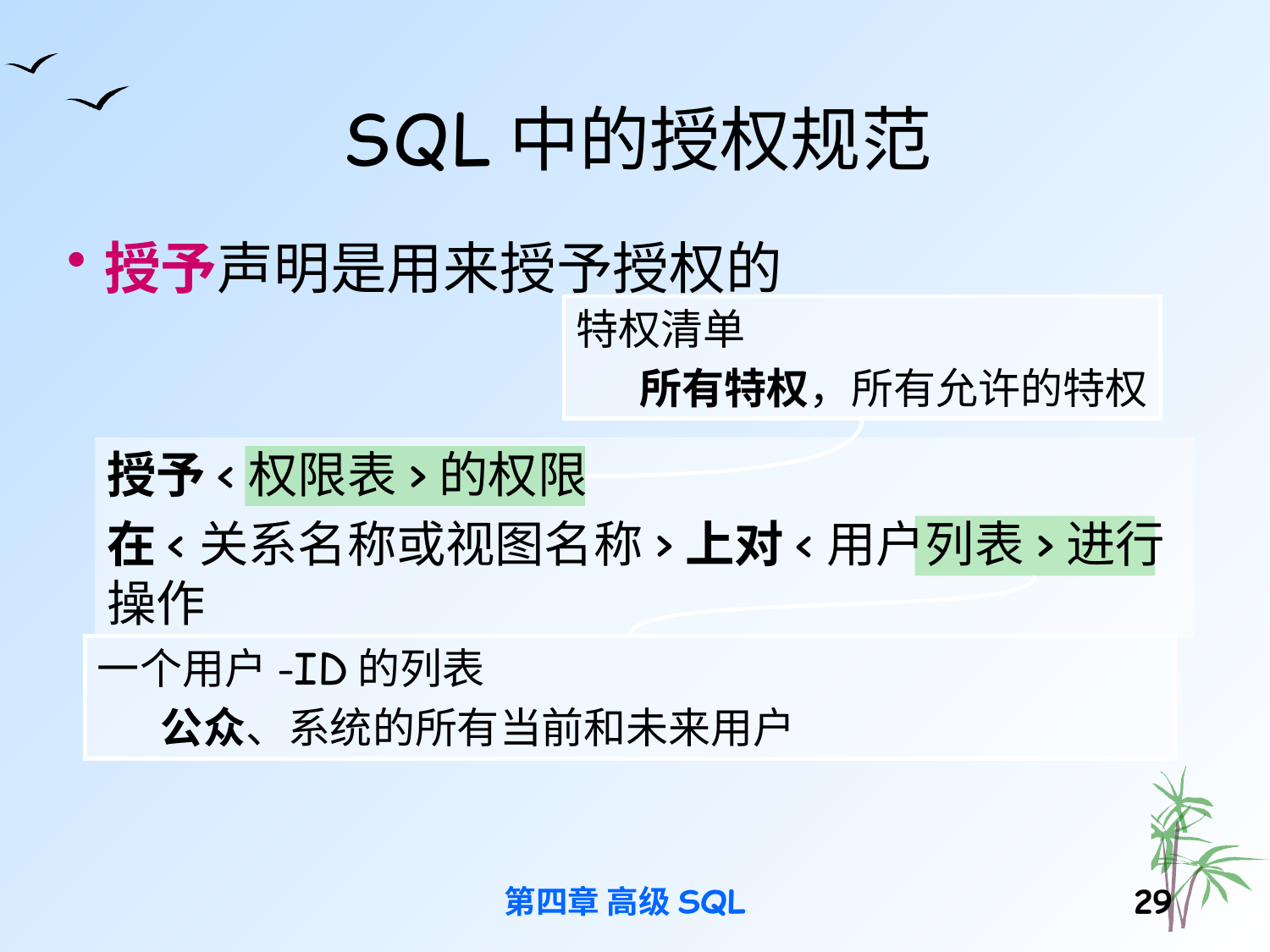

# SQL中的授权规范
授予声明是用来授予授权的

特权清单
所有特权，所有允许的特权
授予<权限表>的权限
在<关系名称或视图名称>上对<用户列表>进行操作

一个用户-ID的列表
公众、系统的所有当前和未来用户
第四章 高级SQL
29